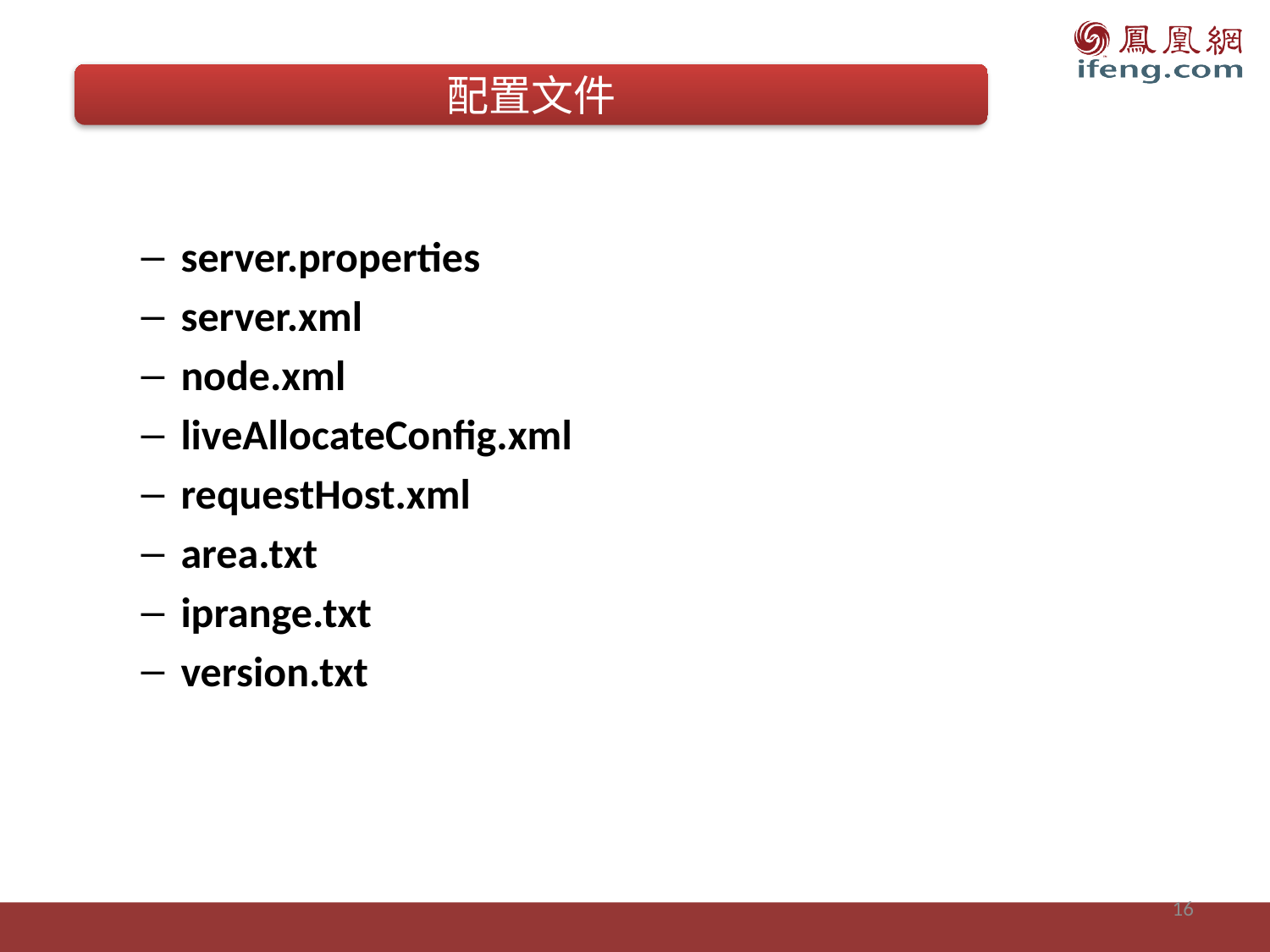

配置文件

server.properties
server.xml
node.xml
liveAllocateConfig.xml
requestHost.xml
area.txt
iprange.txt
version.txt

16